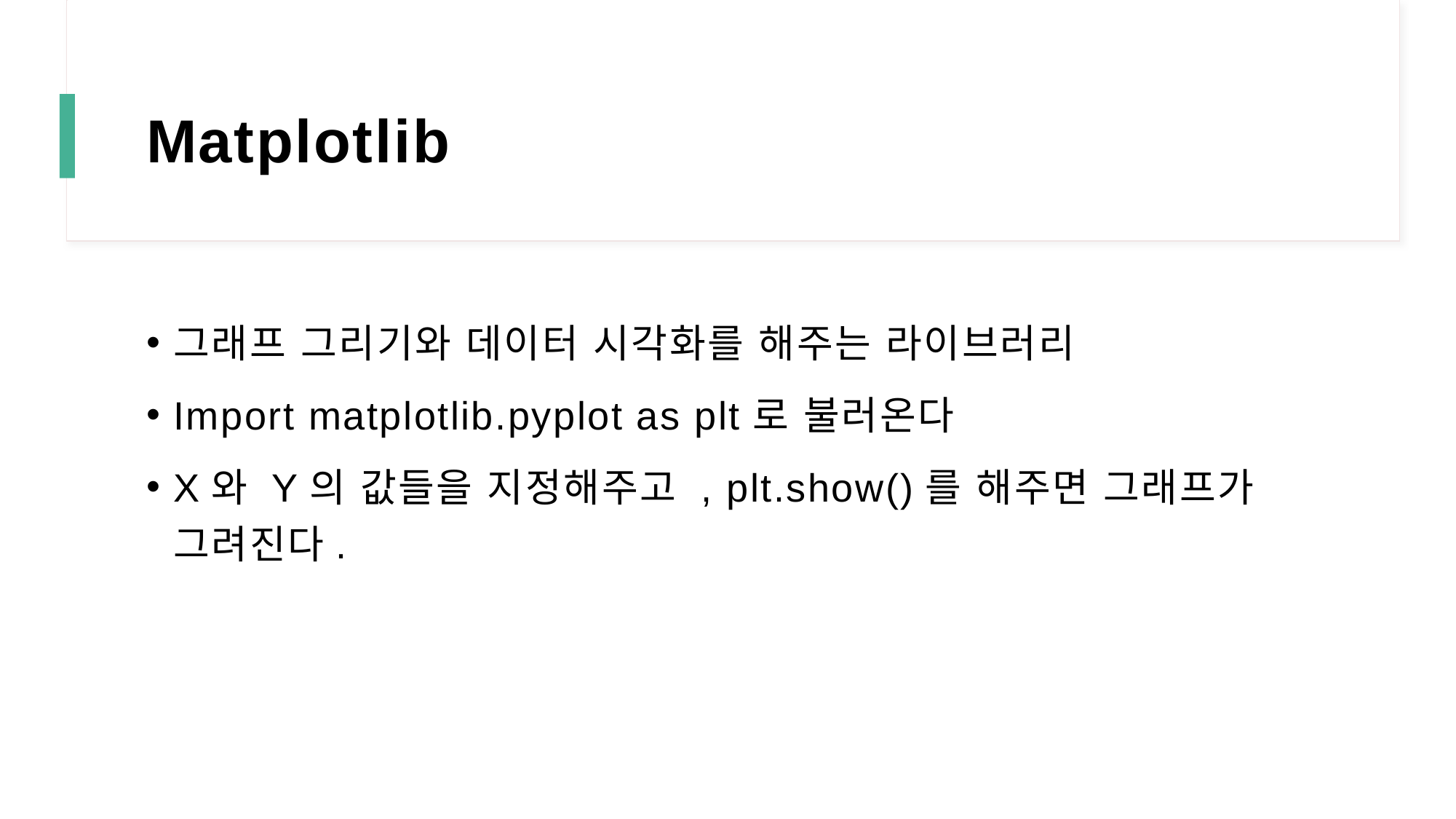

# Matplotlib
그래프 그리기와 데이터 시각화를 해주는 라이브러리
Import matplotlib.pyplot as plt로 불러온다
X와 Y의 값들을 지정해주고 , plt.show()를 해주면 그래프가 그려진다.